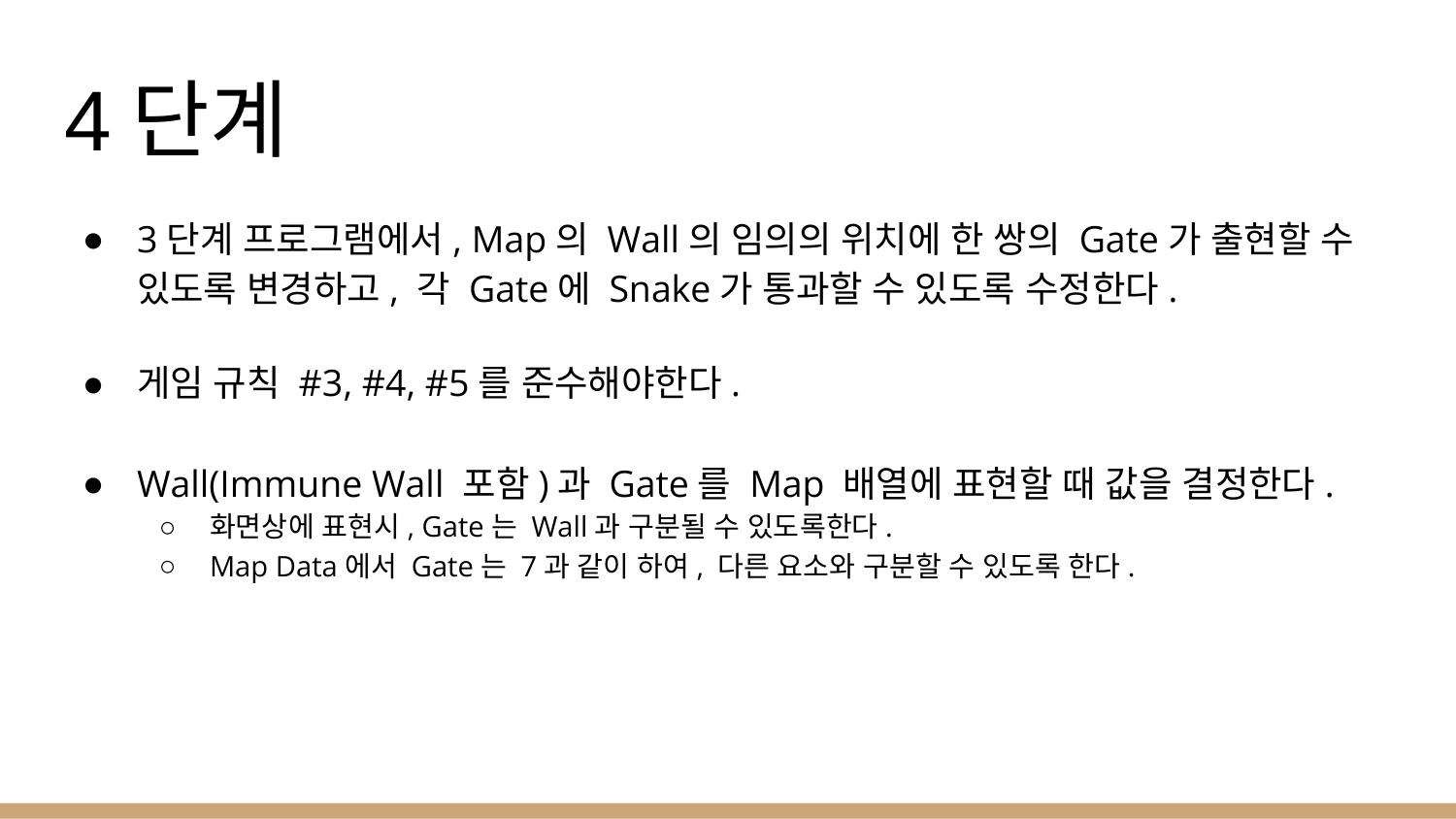

# 4단계
3단계 프로그램에서, Map의 Wall의 임의의 위치에 한 쌍의 Gate가 출현할 수 있도록 변경하고, 각 Gate에 Snake가 통과할 수 있도록 수정한다.
게임 규칙 #3, #4, #5를 준수해야한다.
Wall(Immune Wall 포함)과 Gate를 Map 배열에 표현할 때 값을 결정한다.
화면상에 표현시, Gate는 Wall과 구분될 수 있도록한다.
Map Data에서 Gate는 7과 같이 하여, 다른 요소와 구분할 수 있도록 한다.